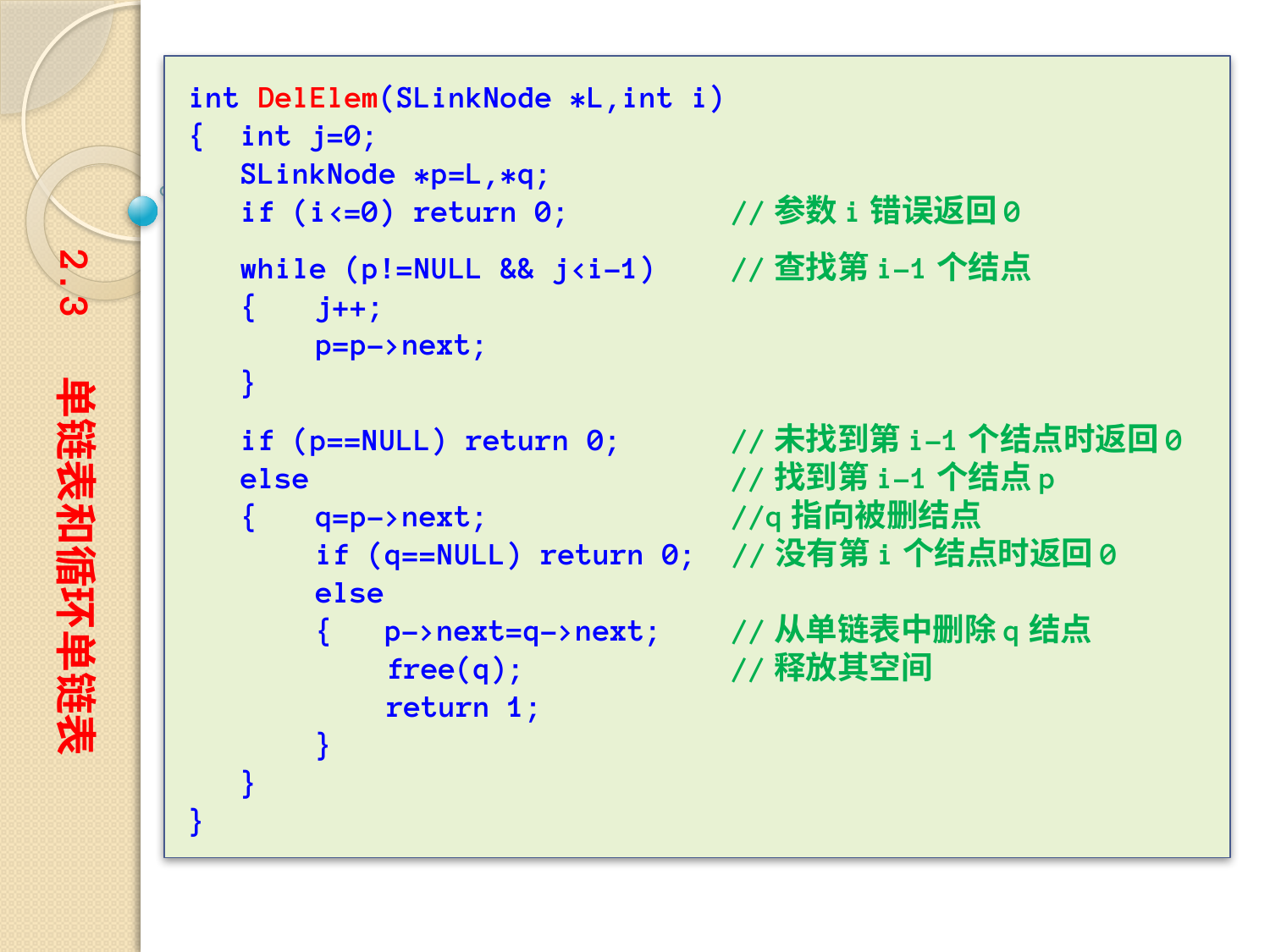

int DelElem(SLinkNode *L,int i)
{  int j=0;
   SLinkNode *p=L,*q;
   if (i<=0) return 0;	  //参数i错误返回0
   while (p!=NULL && j<i-1)	  //查找第i-1个结点
   {	j++;
	p=p->next;
   }
   if (p==NULL) return 0;	  //未找到第i-1个结点时返回0
   else				  //找到第i-1个结点p
   {	q=p->next;		  //q指向被删结点
	if (q==NULL) return 0;  //没有第i个结点时返回0
	else
	{   p->next=q->next;	  //从单链表中删除q结点
	　　free(q);		  //释放其空间
	　　return 1;
	}
   }
}
2.3  单链表和循环单链表